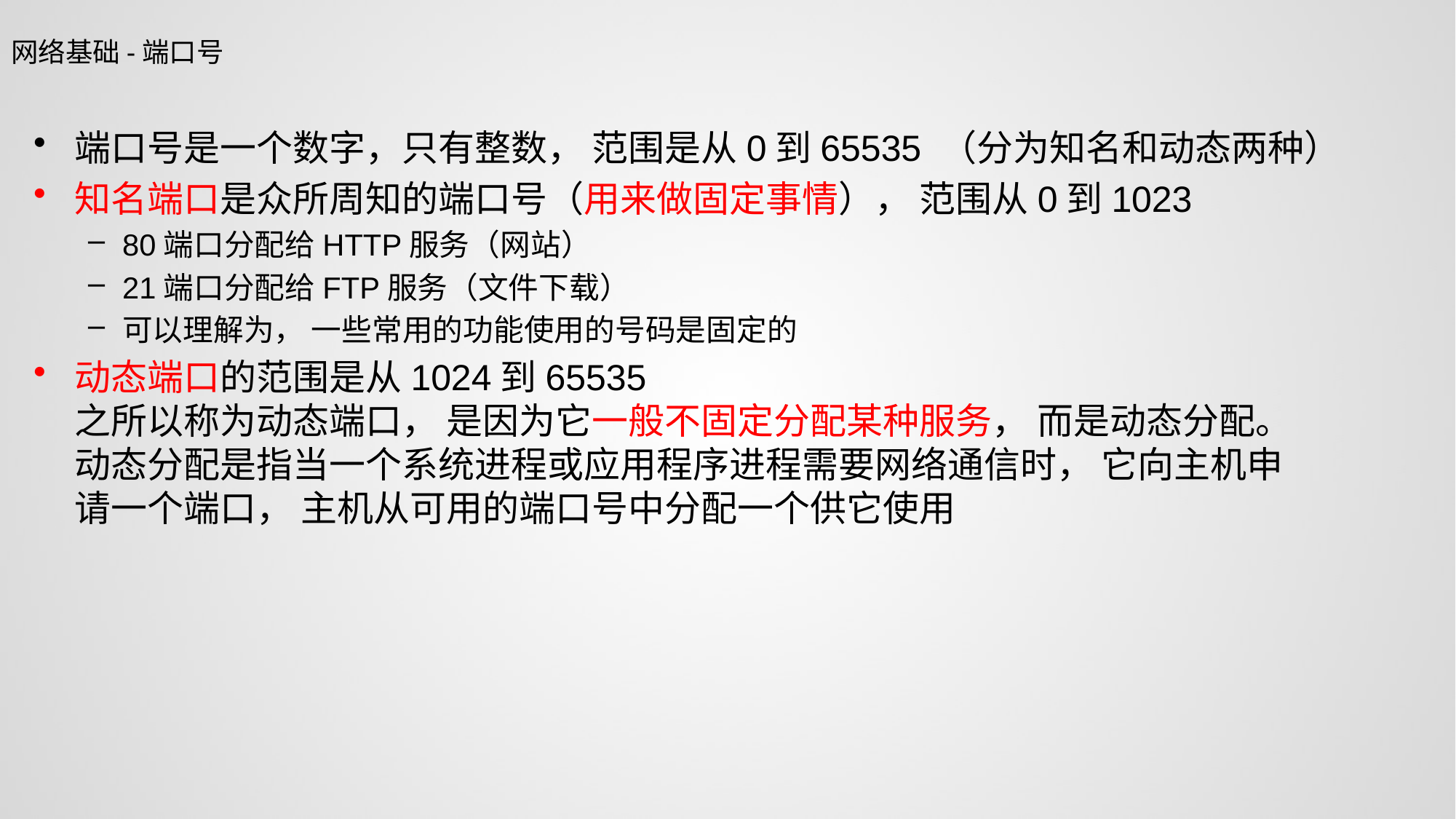

网络基础-端口号
端⼝号是一个数字，只有整数， 范围是从0到65535 （分为知名和动态两种）
知名端⼝是众所周知的端⼝号（用来做固定事情）， 范围从0到1023
80端⼝分配给HTTP服务（网站）
21端⼝分配给FTP服务（文件下载）
可以理解为， ⼀些常⽤的功能使⽤的号码是固定的
动态端⼝的范围是从1024到65535
之所以称为动态端⼝， 是因为它⼀般不固定分配某种服务， ⽽是动态分配。
动态分配是指当⼀个系统进程或应⽤程序进程需要⽹络通信时， 它向主机申
请⼀个端⼝， 主机从可⽤的端⼝号中分配⼀个供它使⽤